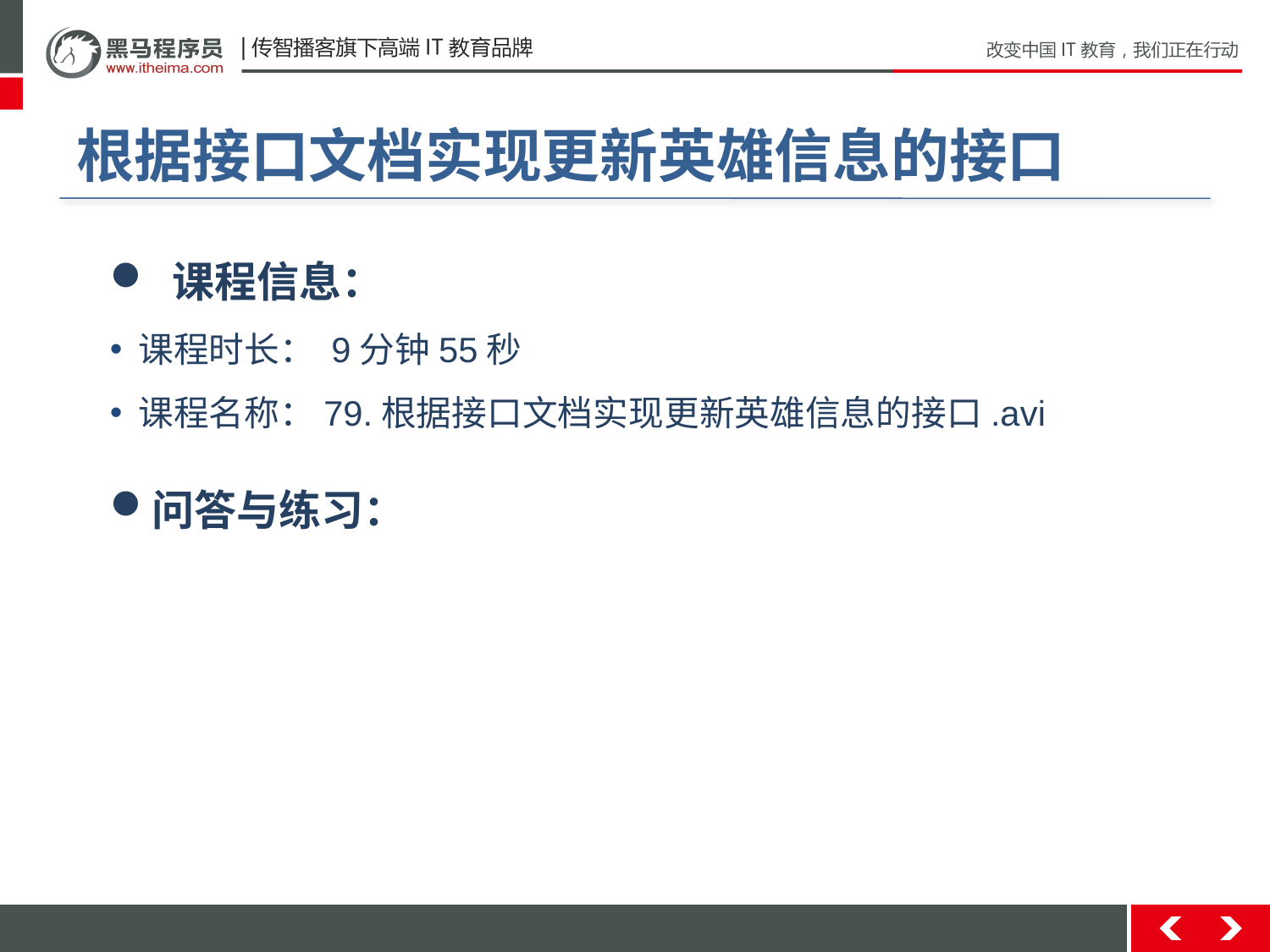

# 根据接口文档实现更新英雄信息的接口
 课程信息：
 课程时长： 9分钟55秒
 课程名称：79.根据接口文档实现更新英雄信息的接口.avi
问答与练习：